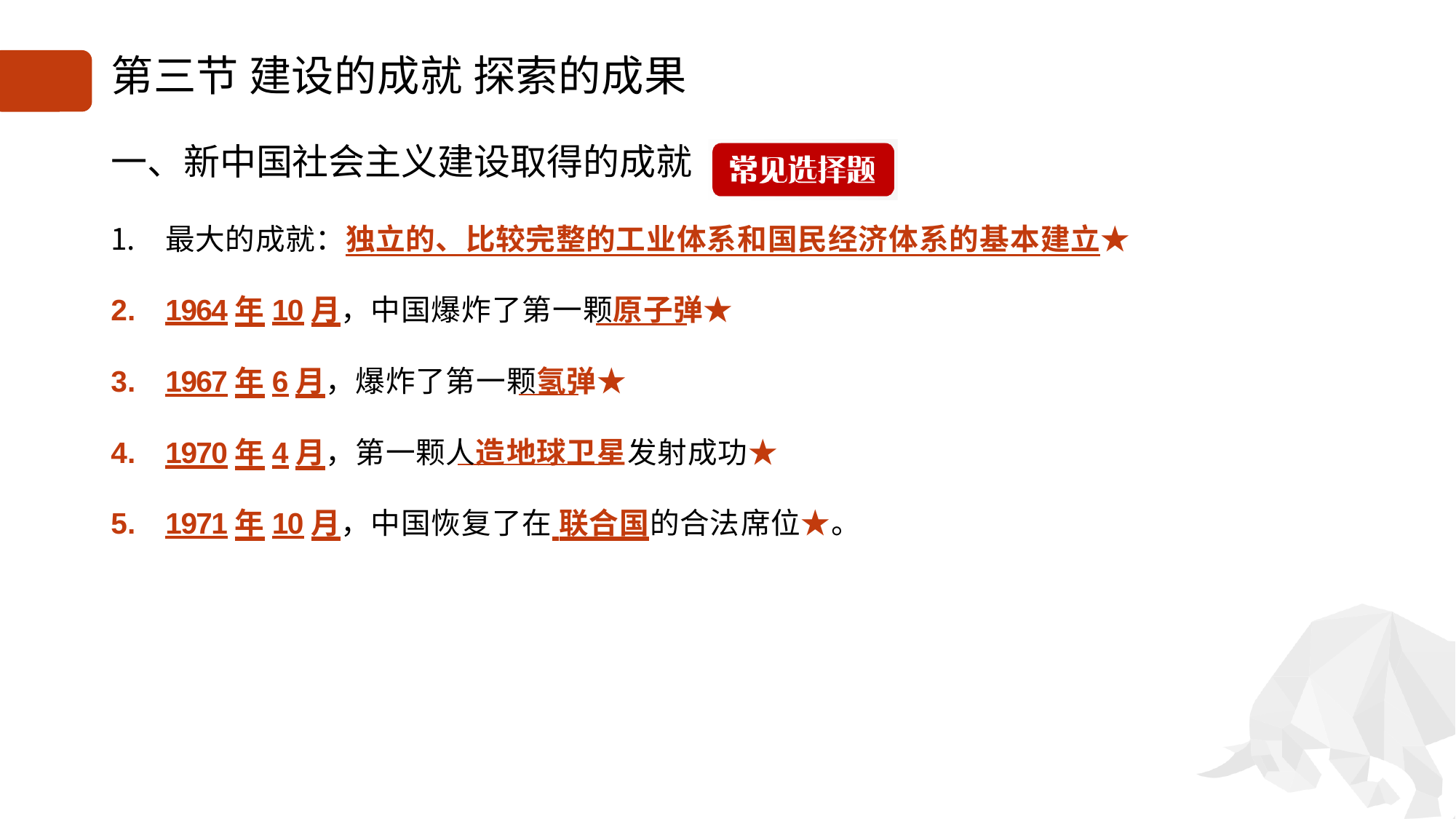

# 第三节 建设的成就 探索的成果
一、新中国社会主义建设取得的成就

最大的成就：独立的、比较完整的工业体系和国民经济体系的基本建立★

1964年10月，中国爆炸了第一颗原子弹★

1967年6月，爆炸了第一颗氢弹★

1970年4月，第一颗人造地球卫星发射成功★

1971年10月，中国恢复了在 联合国的合法席位★。